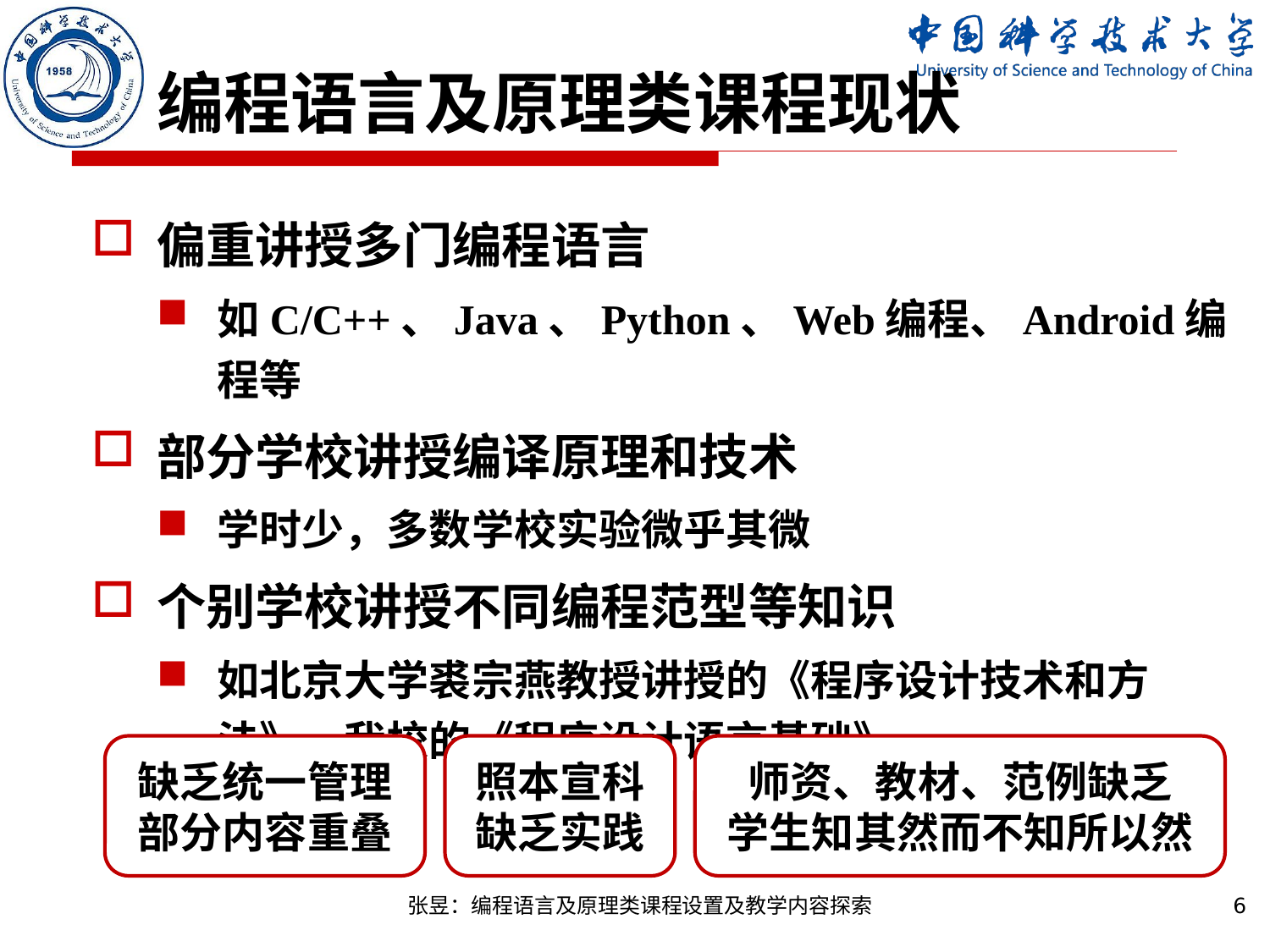

# 编程语言及原理类课程现状
偏重讲授多门编程语言
如C/C++、Java、Python、Web编程、Android编程等
部分学校讲授编译原理和技术
学时少，多数学校实验微乎其微
个别学校讲授不同编程范型等知识
如北京大学裘宗燕教授讲授的《程序设计技术和方法》、我校的《程序设计语言基础》
缺乏统一管理
部分内容重叠
照本宣科
缺乏实践
师资、教材、范例缺乏
学生知其然而不知所以然
张昱：编程语言及原理类课程设置及教学内容探索
6